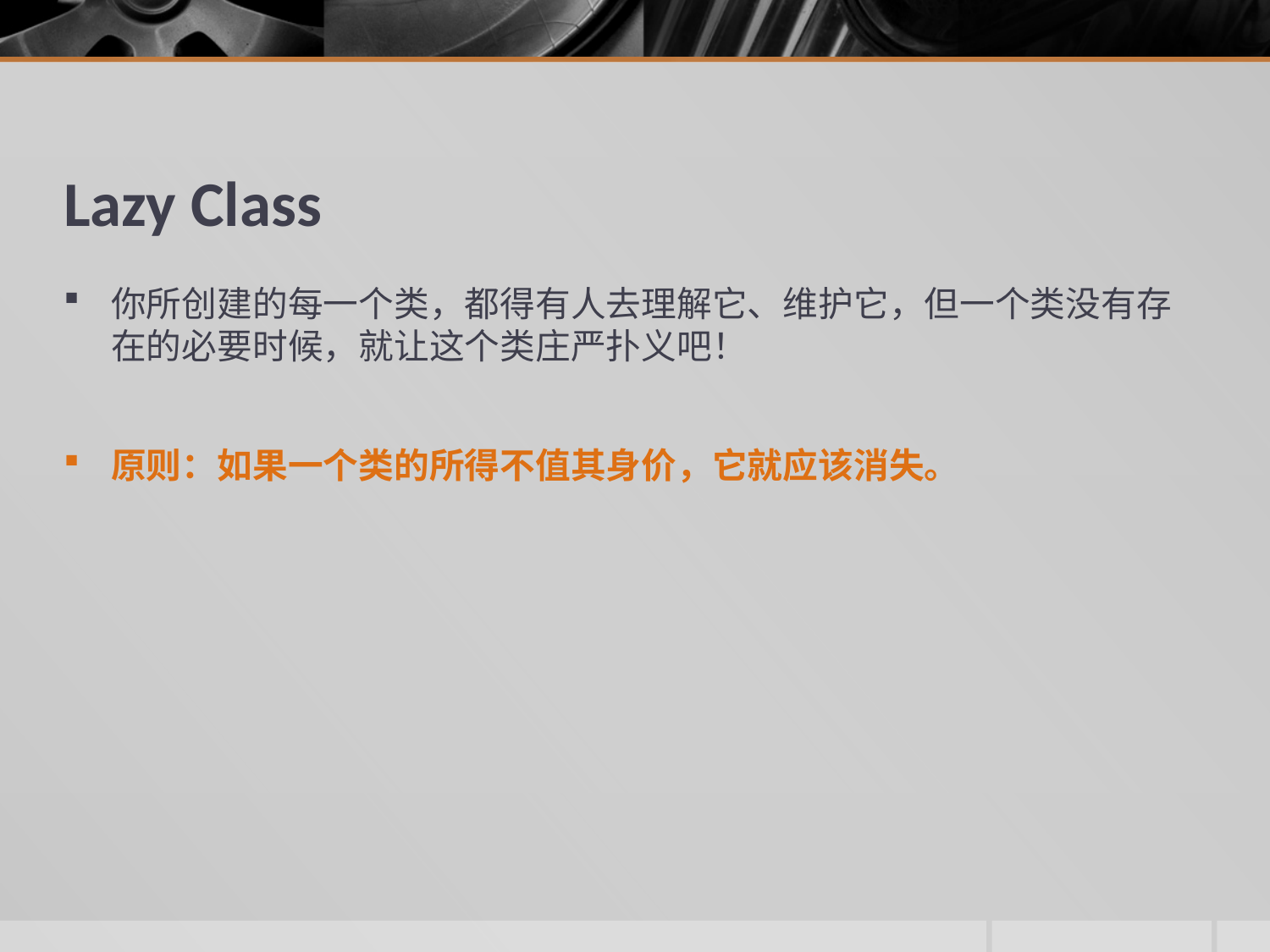

# Lazy Class
你所创建的每一个类，都得有人去理解它、维护它，但一个类没有存在的必要时候，就让这个类庄严扑义吧！

原则：如果一个类的所得不值其身价，它就应该消失。